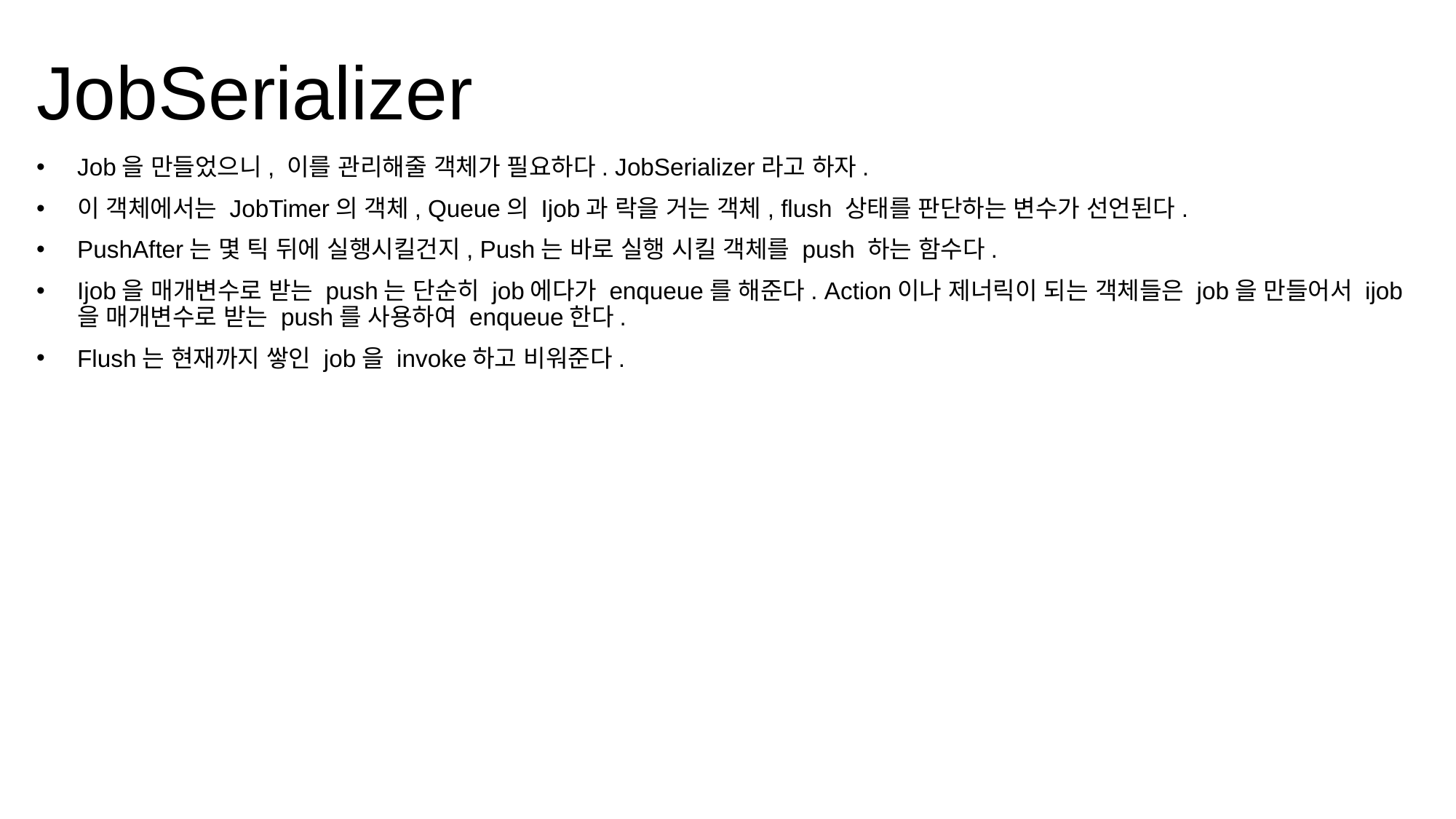

JobSerializer
Job을 만들었으니, 이를 관리해줄 객체가 필요하다. JobSerializer라고 하자.
이 객체에서는 JobTimer의 객체, Queue의 Ijob과 락을 거는 객체, flush 상태를 판단하는 변수가 선언된다.
PushAfter는 몇 틱 뒤에 실행시킬건지, Push는 바로 실행 시킬 객체를 push 하는 함수다.
Ijob을 매개변수로 받는 push는 단순히 job에다가 enqueue를 해준다. Action이나 제너릭이 되는 객체들은 job을 만들어서 ijob을 매개변수로 받는 push를 사용하여 enqueue한다.
Flush는 현재까지 쌓인 job을 invoke하고 비워준다.